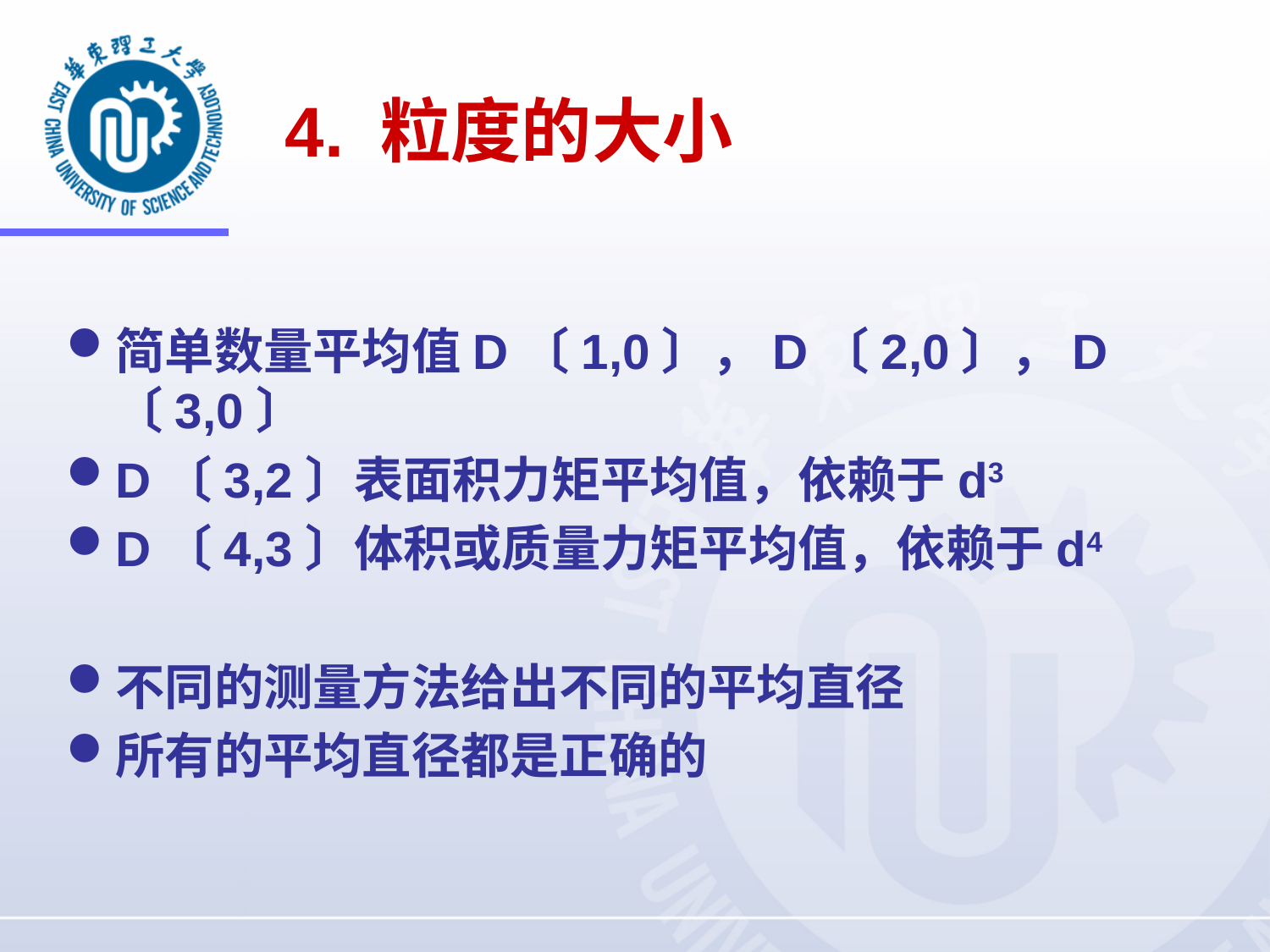

4. 粒度的大小
简单数量平均值D〔1,0〕，D〔2,0〕，D〔3,0〕
D〔3,2〕表面积力矩平均值，依赖于d3
D〔4,3〕体积或质量力矩平均值，依赖于d4

不同的测量方法给出不同的平均直径
所有的平均直径都是正确的